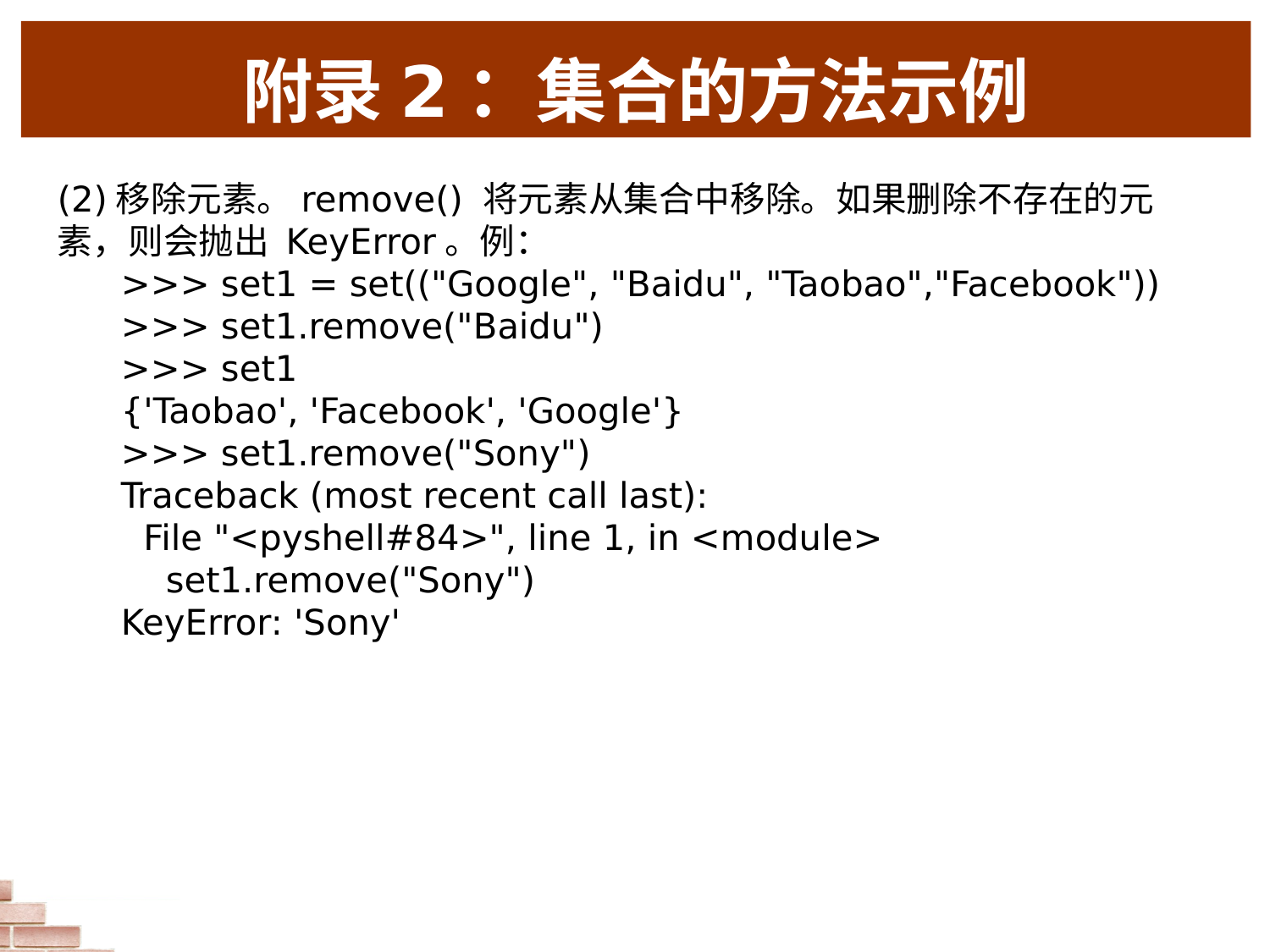

# 附录2：集合的方法示例
(2)移除元素。remove() 将元素从集合中移除。如果删除不存在的元素，则会抛出 KeyError。例：
>>> set1 = set(("Google", "Baidu", "Taobao","Facebook"))
>>> set1.remove("Baidu")
>>> set1
{'Taobao', 'Facebook', 'Google'}
>>> set1.remove("Sony")
Traceback (most recent call last):
  File "<pyshell#84>", line 1, in <module>
    set1.remove("Sony")
KeyError: 'Sony'